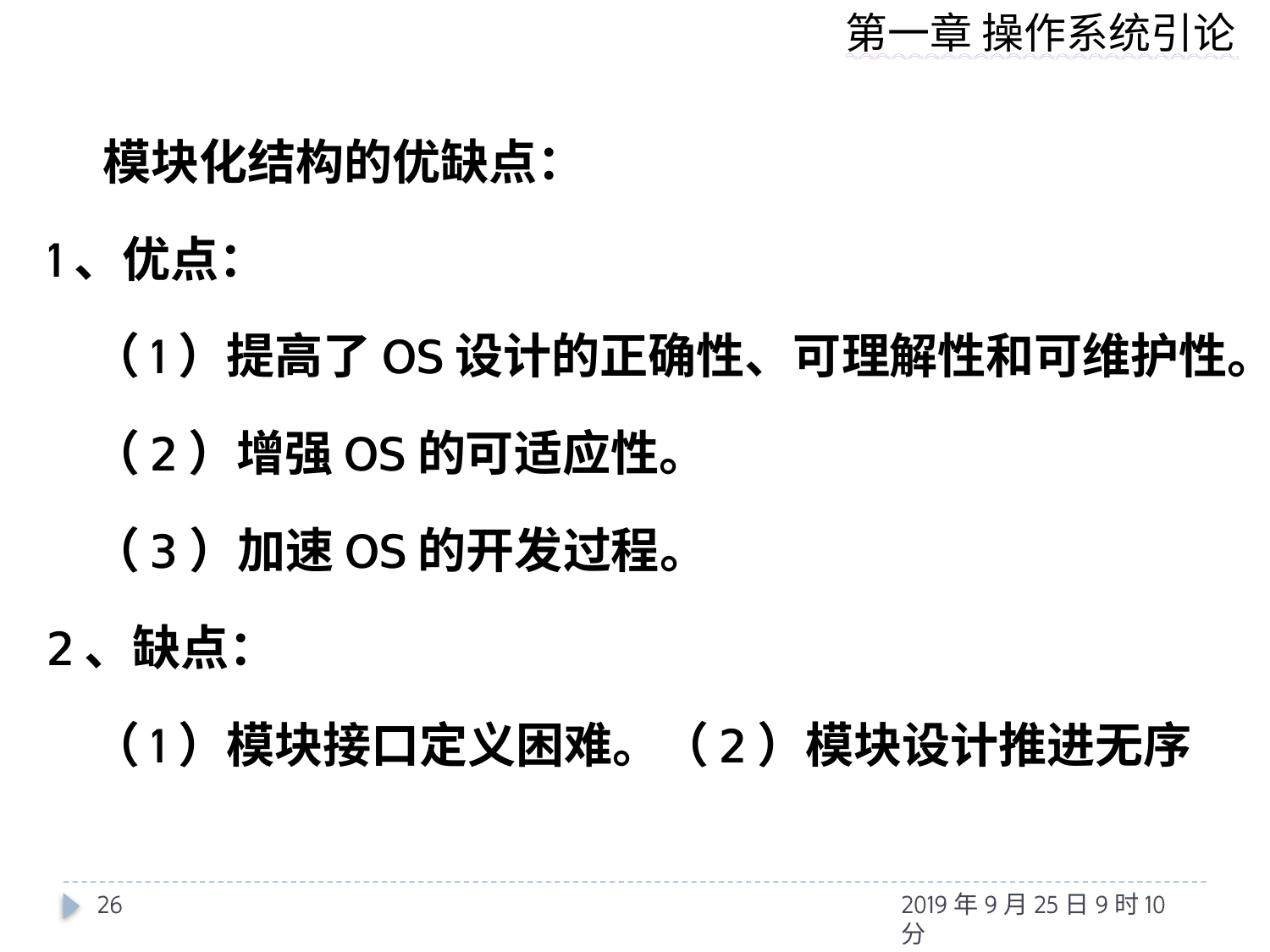

模块化结构的优缺点：
1、优点：
   （1）提高了OS设计的正确性、可理解性和可维护性。
   （2）增强OS的可适应性。
   （3）加速OS的开发过程。
2、缺点：
   （1）模块接口定义困难。（2）模块设计推进无序

26
2019年9月25日9时10分